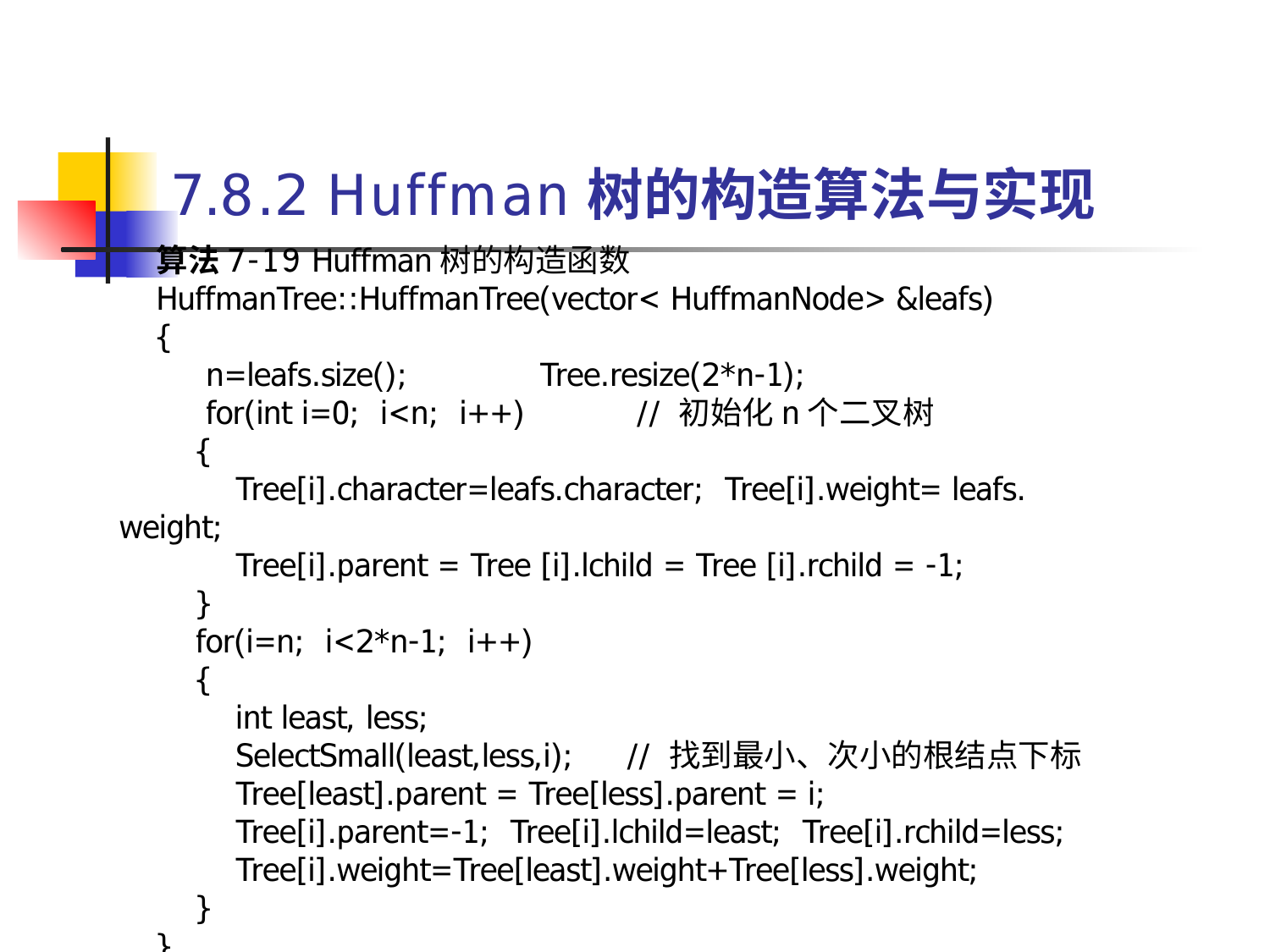

# 7.8.2 Huffman树的构造算法与实现
算法7-19 Huffman树的构造函数
HuffmanTree::HuffmanTree(vector< HuffmanNode> &leafs)
{
     n=leafs.size();	    Tree.resize(2*n-1);
     for(int i=0;  i<n;  i++)	 // 初始化n个二叉树
    {
        Tree[i].character=leafs.character;  Tree[i].weight= leafs. weight;
        Tree[i].parent = Tree [i].lchild = Tree [i].rchild = -1;
    }
    for(i=n;  i<2*n-1;  i++)
    {
        int least, less;
        SelectSmall(least,less,i);	// 找到最小、次小的根结点下标
        Tree[least].parent = Tree[less].parent = i;
        Tree[i].parent=-1;  Tree[i].lchild=least;  Tree[i].rchild=less;
        Tree[i].weight=Tree[least].weight+Tree[less].weight;
    }
}